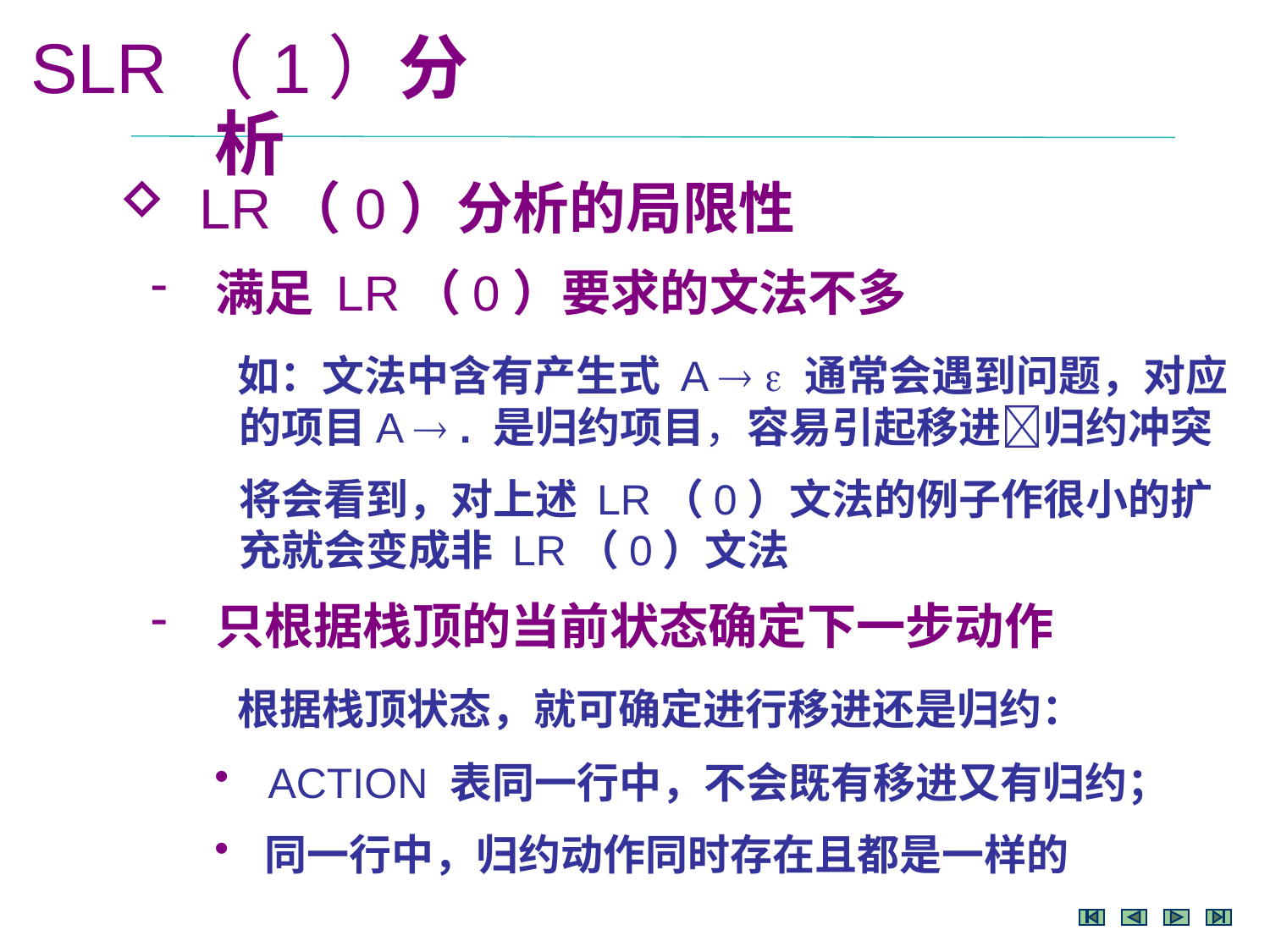

SLR（1）分析
  LR（0）分析的局限性

  满足 LR（0）要求的文法不多

    如：文法中含有产生式 A → ε 通常会遇到问题，对应
     的项目A → . 是归约项目，容易引起移进−归约冲突

     将会看到，对上述 LR（0）文法的例子作很小的扩
     充就会变成非 LR（0）文法

  只根据栈顶的当前状态确定下一步动作

    根据栈顶状态，就可确定进行移进还是归约：

  ACTION 表同一行中，不会既有移进又有归约；

 同一行中，归约动作同时存在且都是一样的